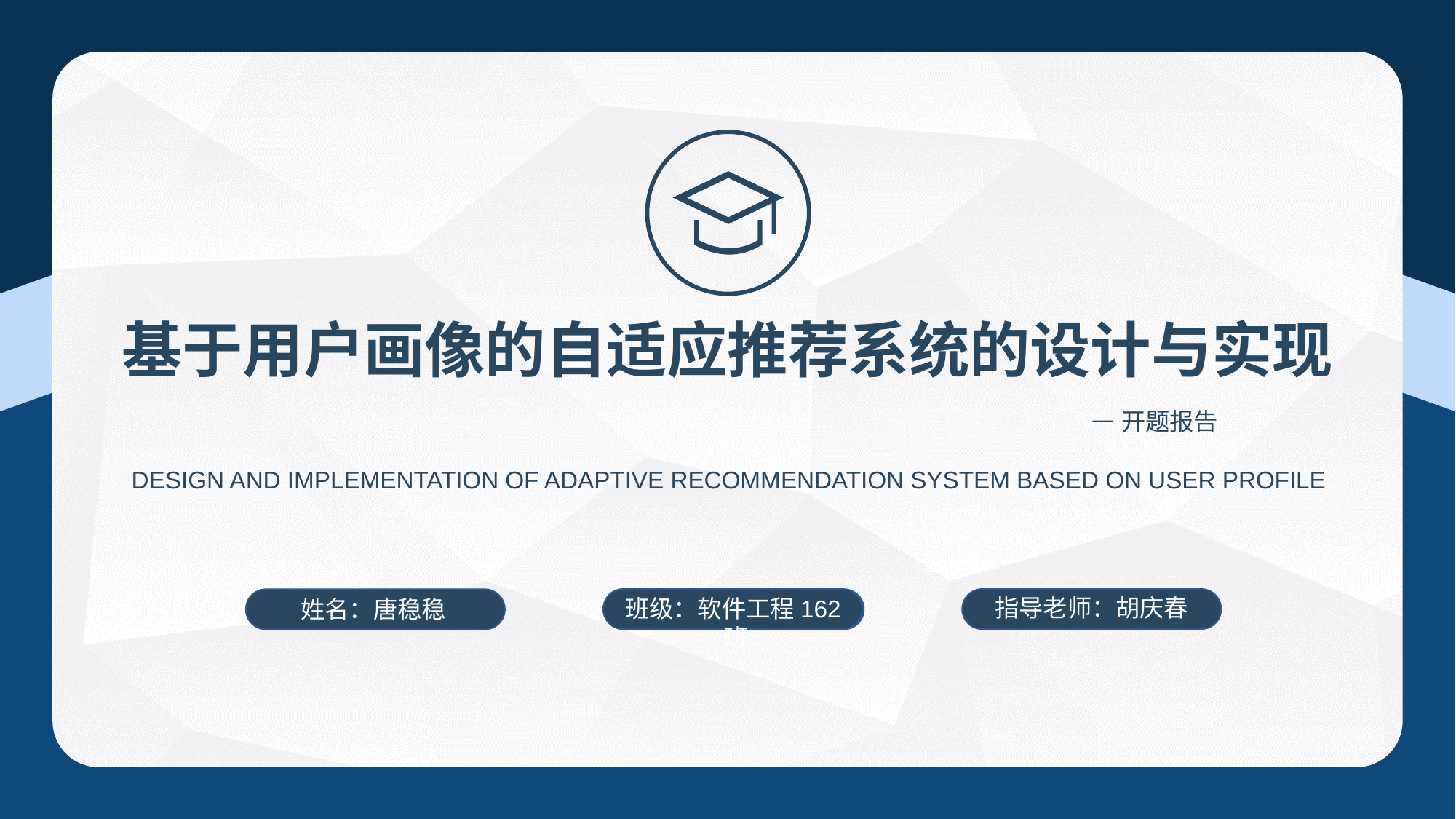

基于用户画像的自适应推荐系统的设计与实现
—开题报告
DESIGN AND IMPLEMENTATION OF ADAPTIVE RECOMMENDATION SYSTEM BASED ON USER PROFILE
指导老师：胡庆春

班级：软件工程162班

班级：软件工程162班

姓名：唐稳稳